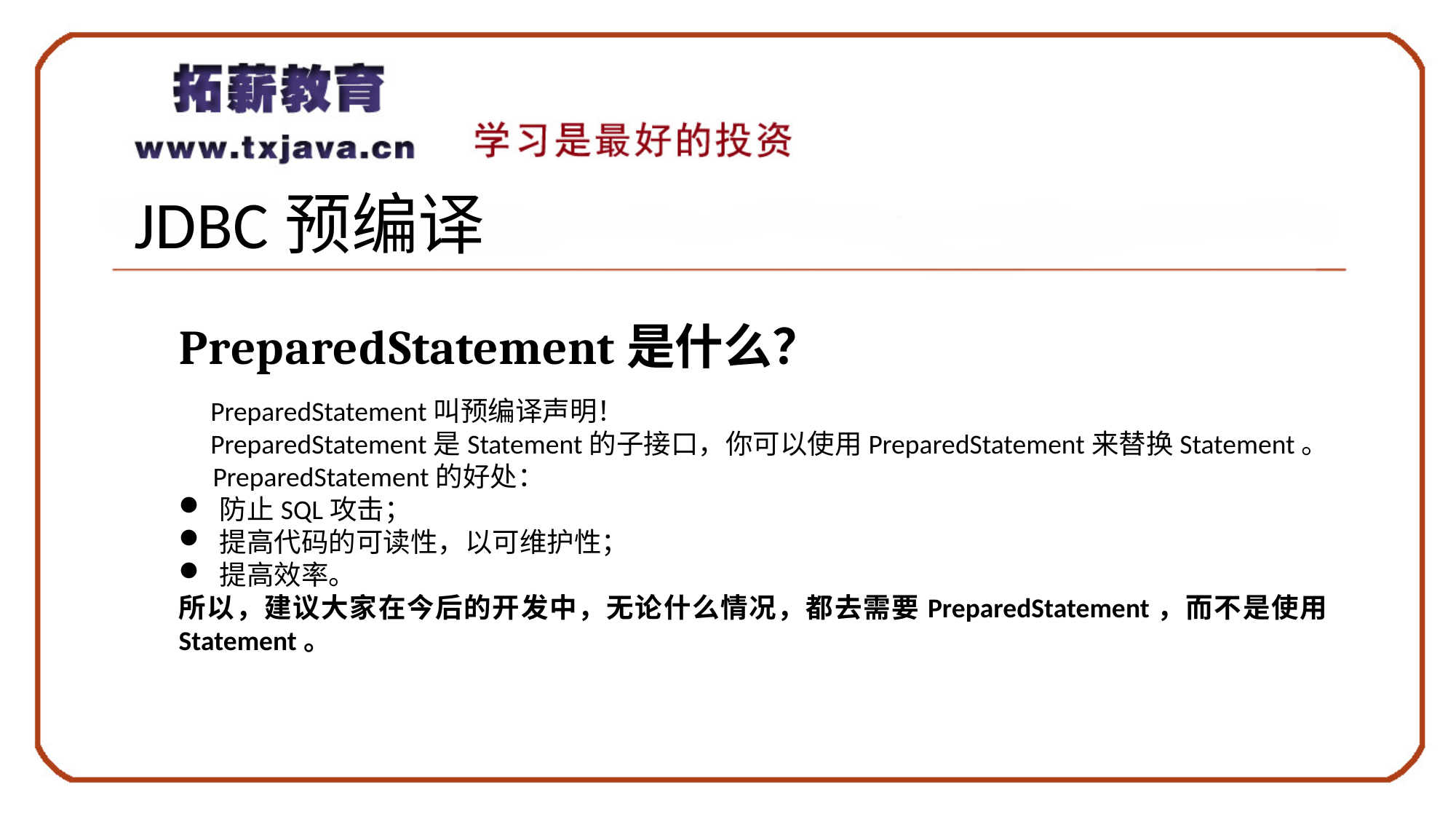

# JDBC预编译
PreparedStatement是什么？
PreparedStatement叫预编译声明！
PreparedStatement是Statement的子接口，你可以使用PreparedStatement来替换Statement。
PreparedStatement的好处：
防止SQL攻击；
提高代码的可读性，以可维护性；
提高效率。
所以，建议大家在今后的开发中，无论什么情况，都去需要PreparedStatement，而不是使用Statement。